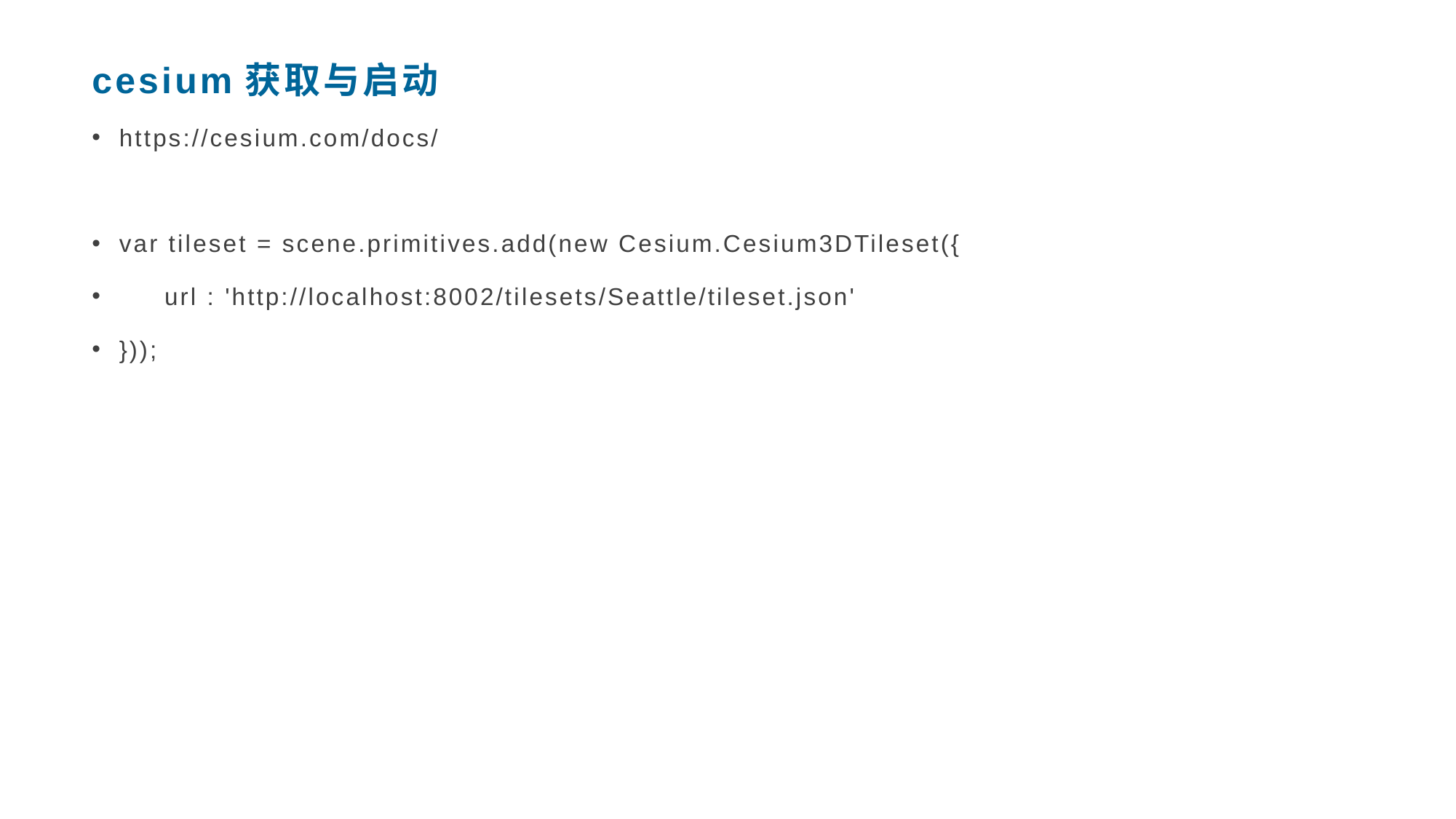

# cesium获取与启动
https://cesium.com/docs/

var tileset = scene.primitives.add(new Cesium.Cesium3DTileset({
     url : 'http://localhost:8002/tilesets/Seattle/tileset.json'
}));